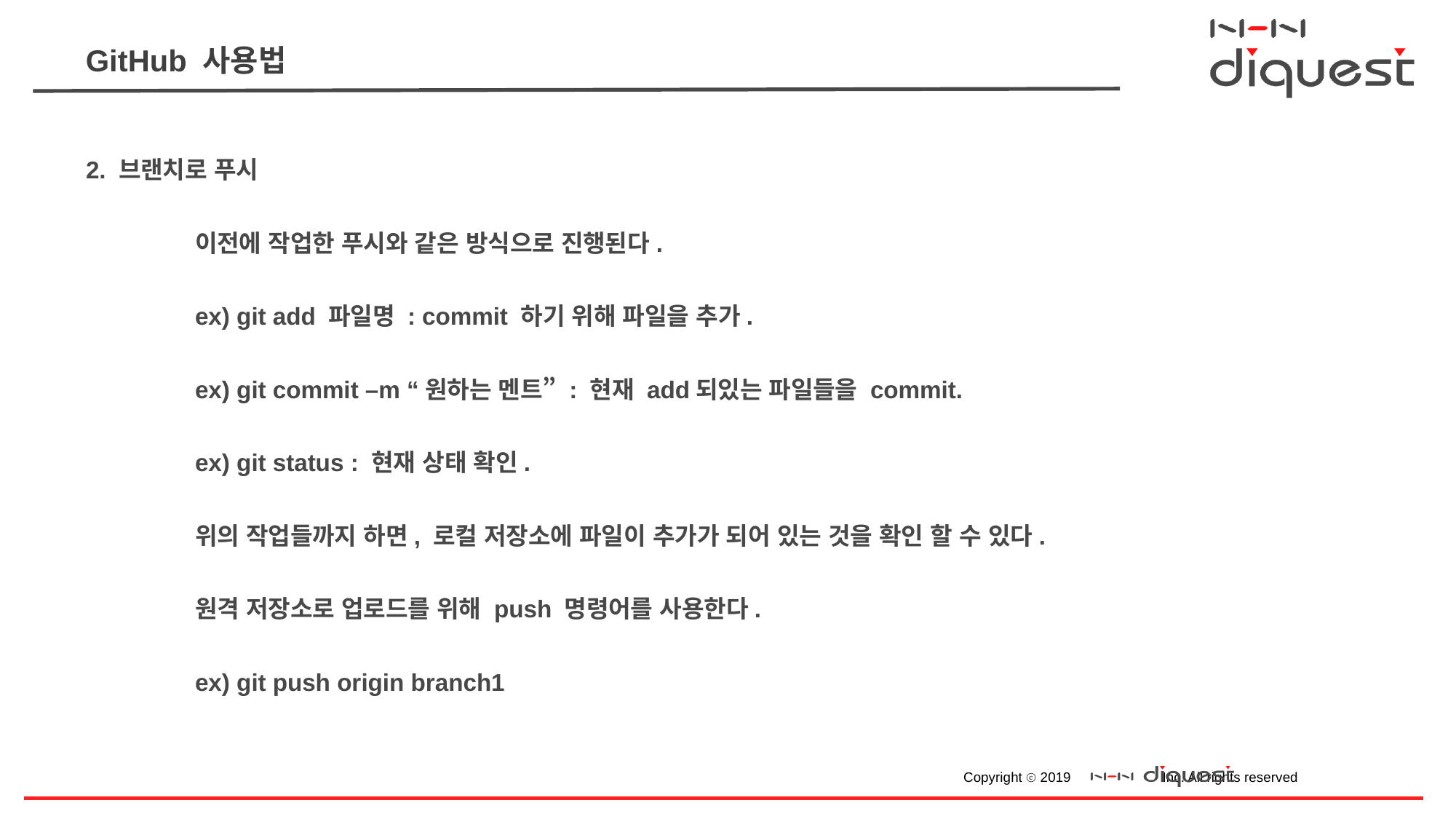

# GitHub 사용법
2. 브랜치로 푸시
	이전에 작업한 푸시와 같은 방식으로 진행된다.
	ex) git add 파일명 : commit 하기 위해 파일을 추가.
	ex) git commit –m “원하는 멘트” : 현재 add되있는 파일들을 commit.
	ex) git status : 현재 상태 확인.
	위의 작업들까지 하면, 로컬 저장소에 파일이 추가가 되어 있는 것을 확인 할 수 있다.
 	원격 저장소로 업로드를 위해 push 명령어를 사용한다.
	ex) git push origin branch1